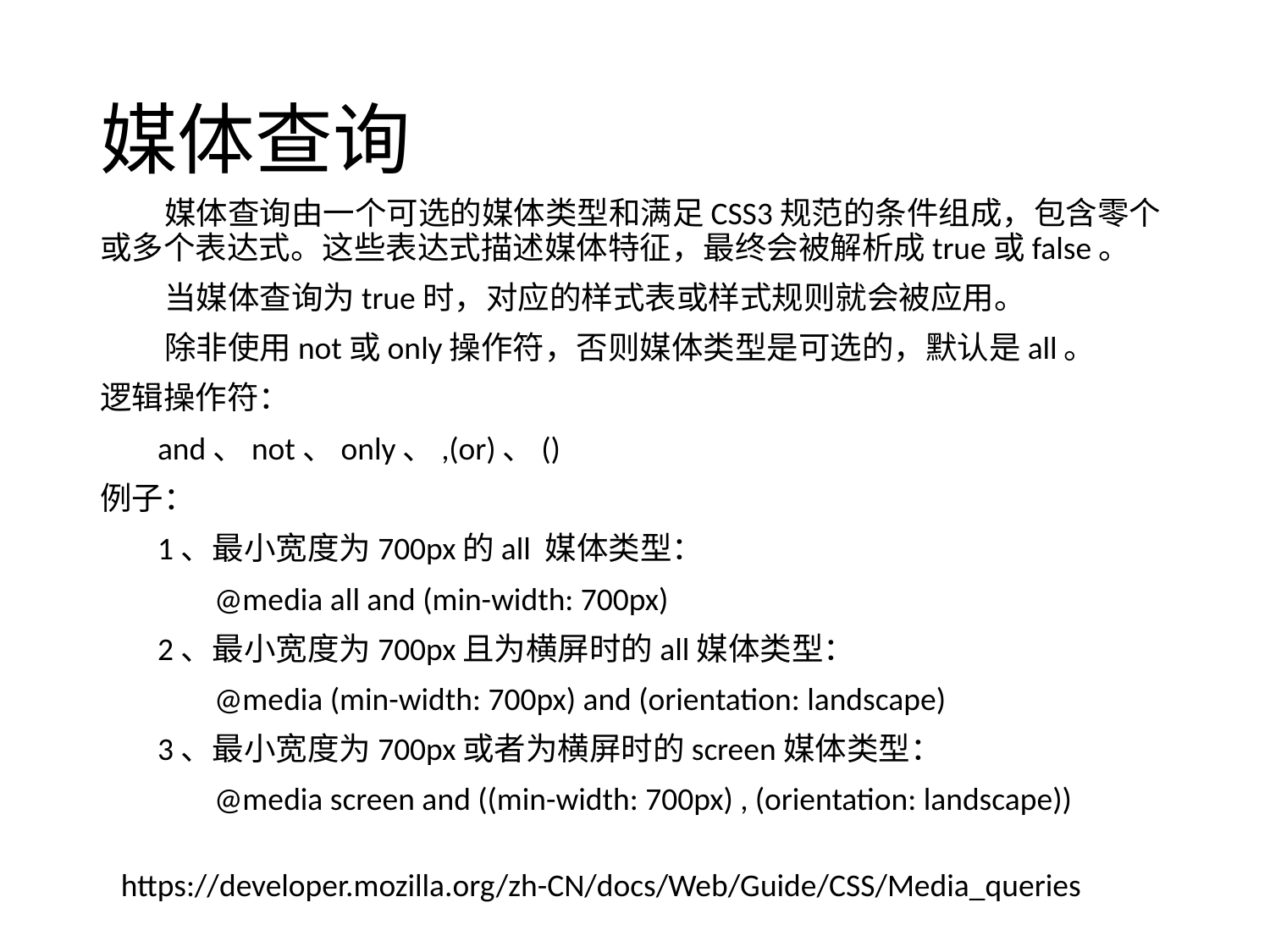

# 媒体查询
        媒体查询由一个可选的媒体类型和满足CSS3规范的条件组成，包含零个或多个表达式。这些表达式描述媒体特征，最终会被解析成true或false。
        当媒体查询为true时，对应的样式表或样式规则就会被应用。
        除非使用not或only操作符，否则媒体类型是可选的，默认是all。
逻辑操作符：
        and、not、only、,(or)、()
例子：
        1、最小宽度为700px的all 媒体类型：
	@media all and (min-width: 700px)
        2、最小宽度为700px且为横屏时的all媒体类型：
	@media (min-width: 700px) and (orientation: landscape)
        3、最小宽度为700px或者为横屏时的screen媒体类型：
	@media screen and ((min-width: 700px) , (orientation: landscape))
https://developer.mozilla.org/zh-CN/docs/Web/Guide/CSS/Media_queries